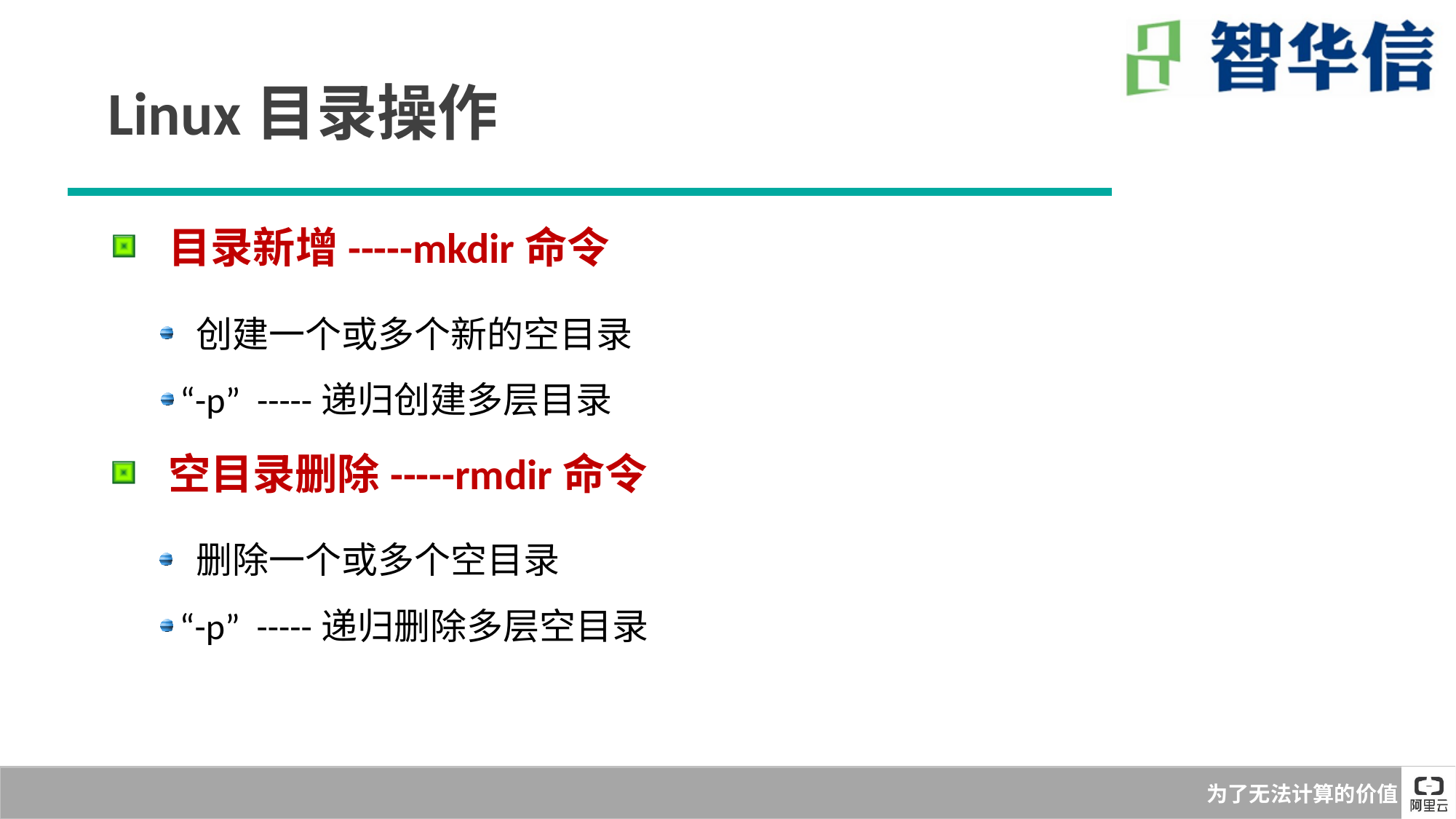

Linux目录操作
  目录新增-----mkdir命令
 创建一个或多个新的空目录
“-p”  -----递归创建多层目录
  空目录删除-----rmdir命令
 删除一个或多个空目录
“-p”  -----递归删除多层空目录